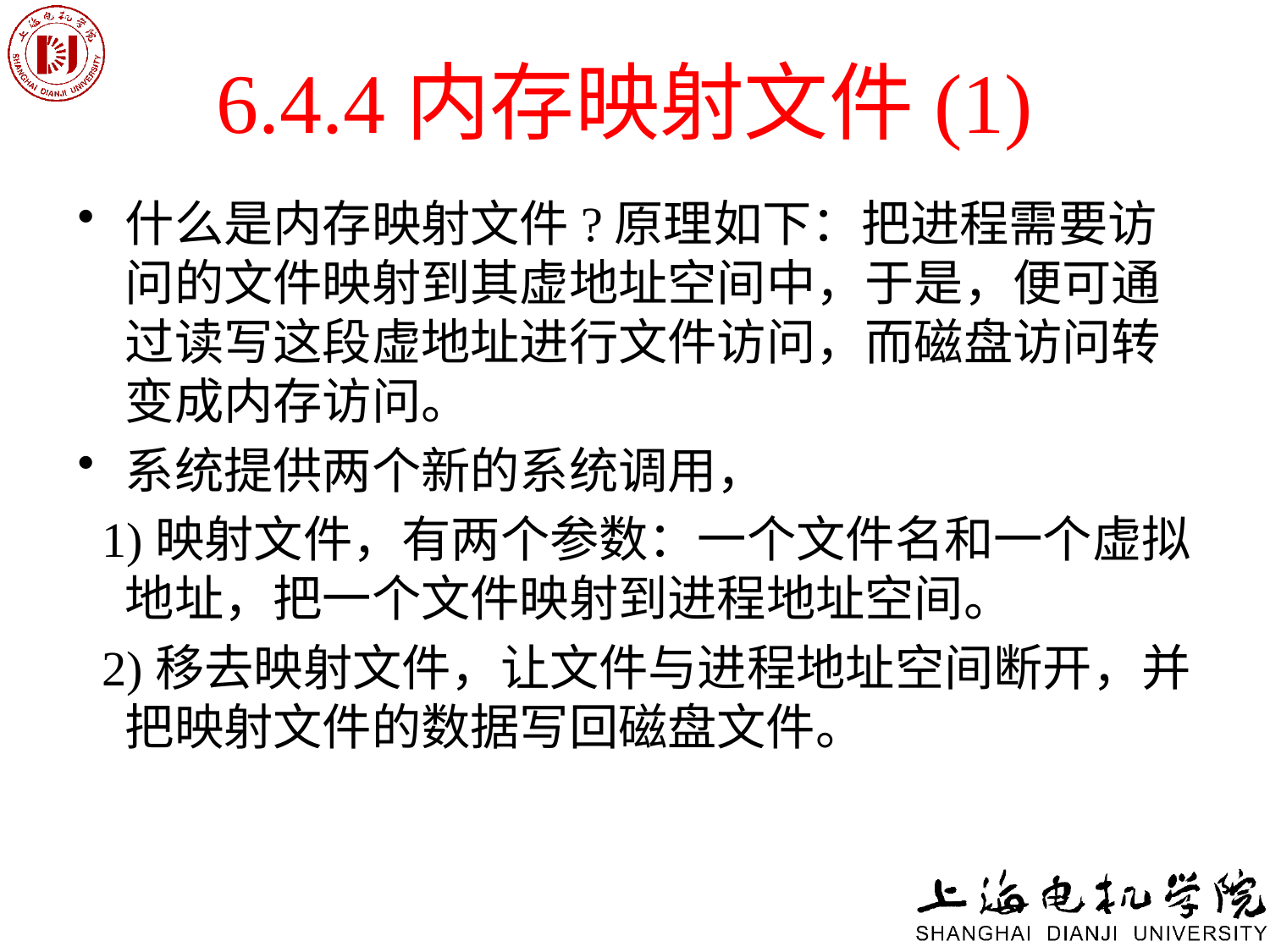

# 6.4.4内存映射文件(1)
什么是内存映射文件?原理如下：把进程需要访问的文件映射到其虚地址空间中，于是，便可通过读写这段虚地址进行文件访问，而磁盘访问转变成内存访问。
系统提供两个新的系统调用，
  1)映射文件，有两个参数：一个文件名和一个虚拟地址，把一个文件映射到进程地址空间。
  2)移去映射文件，让文件与进程地址空间断开，并把映射文件的数据写回磁盘文件。